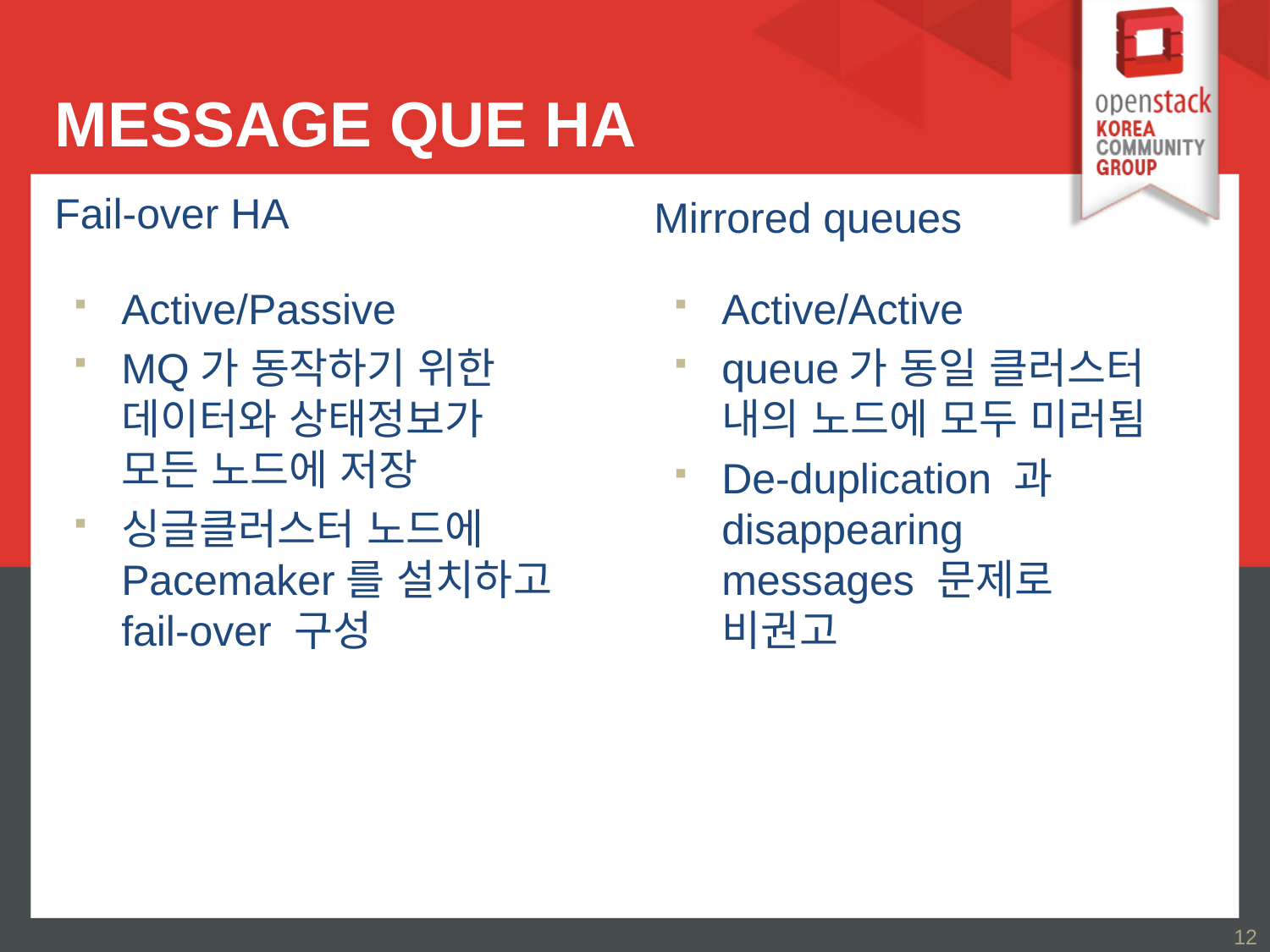

# Message Que Ha
Fail-over HA
Mirrored queues
Active/Passive
MQ가 동작하기 위한 데이터와 상태정보가 모든 노드에 저장
싱글클러스터 노드에 Pacemaker를 설치하고 fail-over 구성
Active/Active
queue가 동일 클러스터 내의 노드에 모두 미러됨
De-duplication 과 disappearing messages 문제로 비권고
12